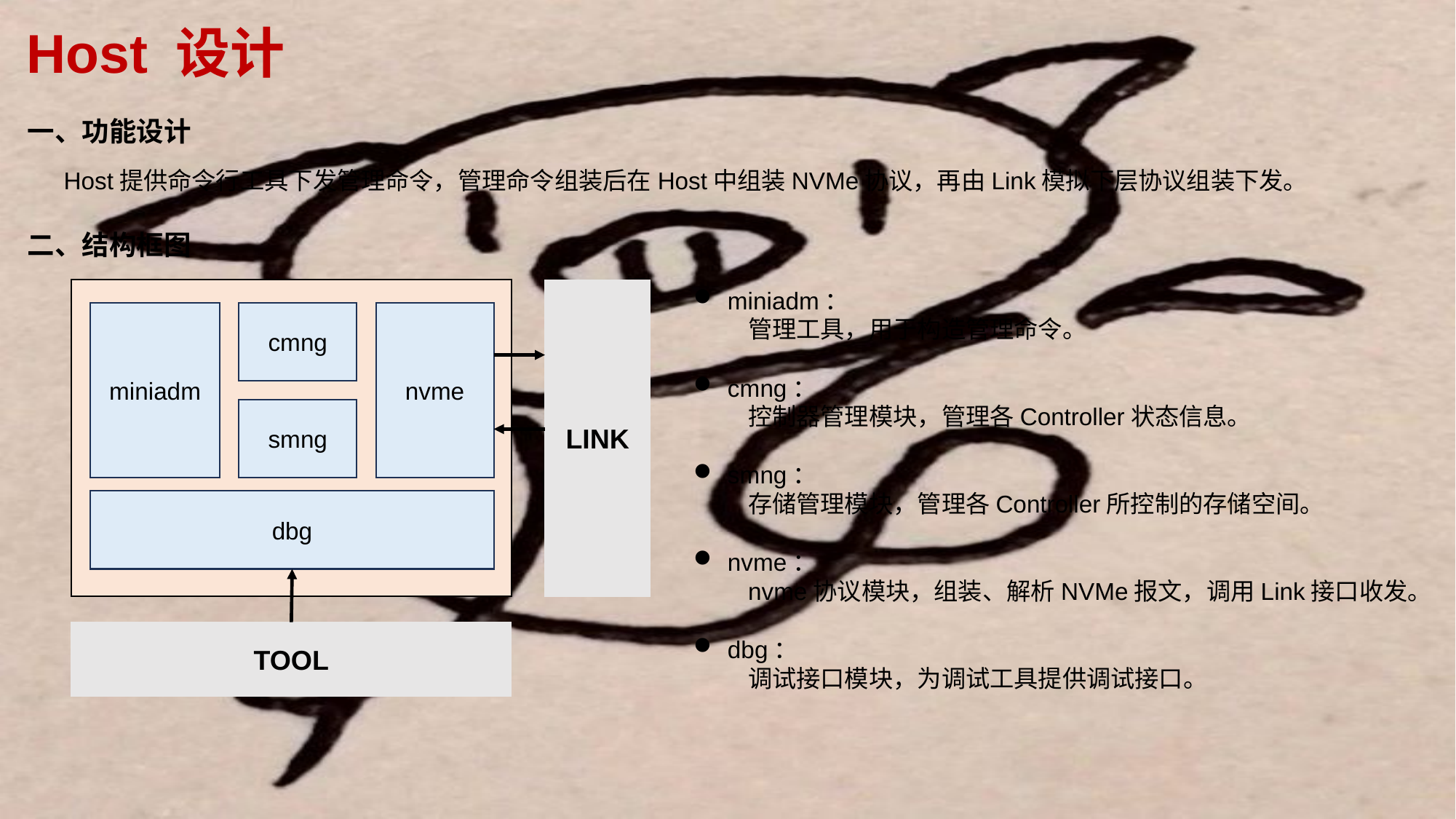

Host 设计
一、功能设计
Host提供命令行工具下发管理命令，管理命令组装后在Host中组装NVMe协议，再由Link模拟下层协议组装下发。
二、结构框图

miniadm：
管理工具，用于构造管理命令。

cmng：
控制器管理模块，管理各Controller状态信息。

smng：
存储管理模块，管理各Controller所控制的存储空间。

nvme：
nvme协议模块，组装、解析NVMe报文，调用Link接口收发。

dbg：
调试接口模块，为调试工具提供调试接口。
LINK
nvme
miniadm
cmng
smng
dbg
TOOL